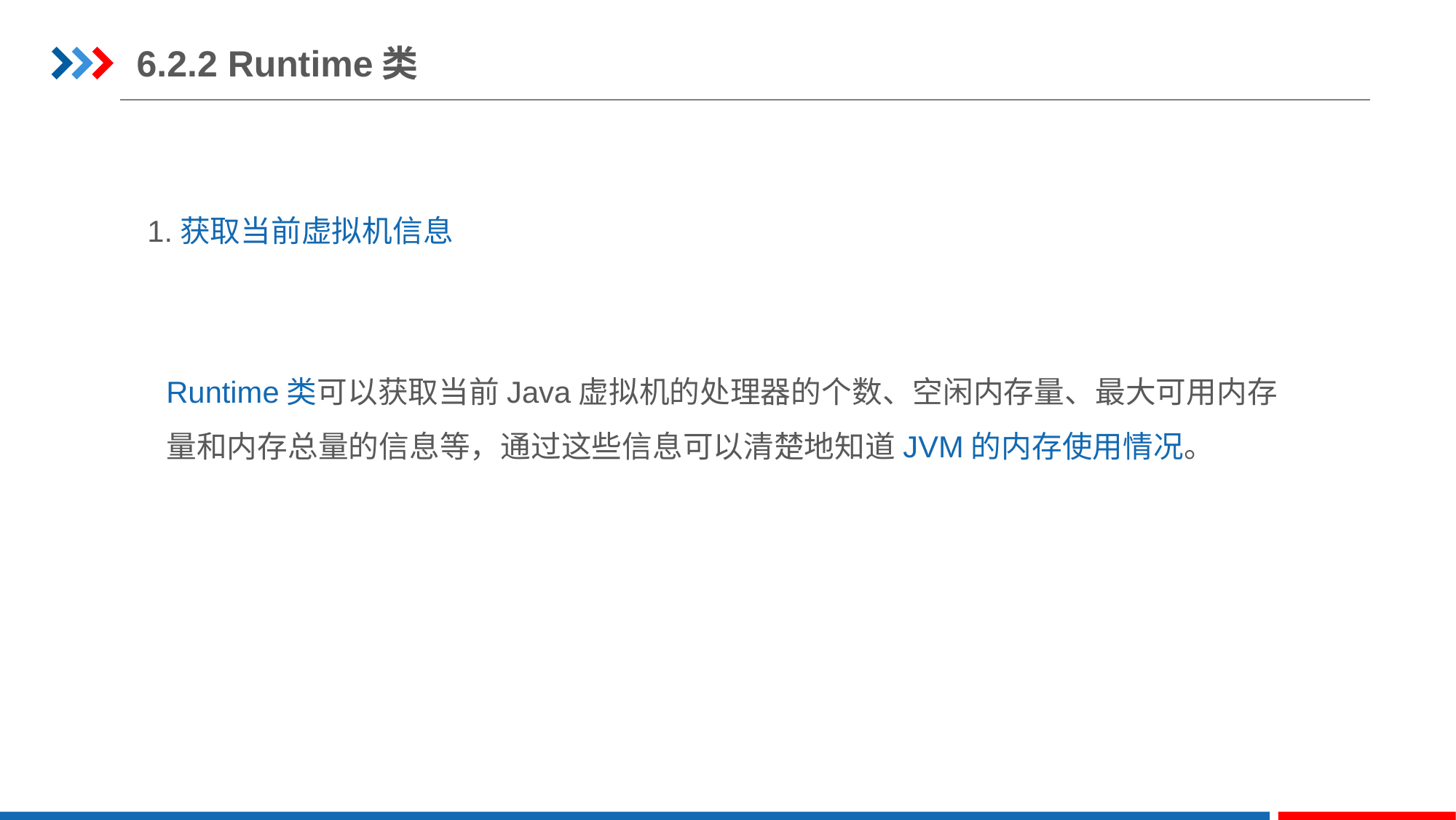

6.2.2 Runtime类
1.获取当前虚拟机信息
Runtime类可以获取当前Java虚拟机的处理器的个数、空闲内存量、最大可用内存量和内存总量的信息等，通过这些信息可以清楚地知道JVM的内存使用情况。